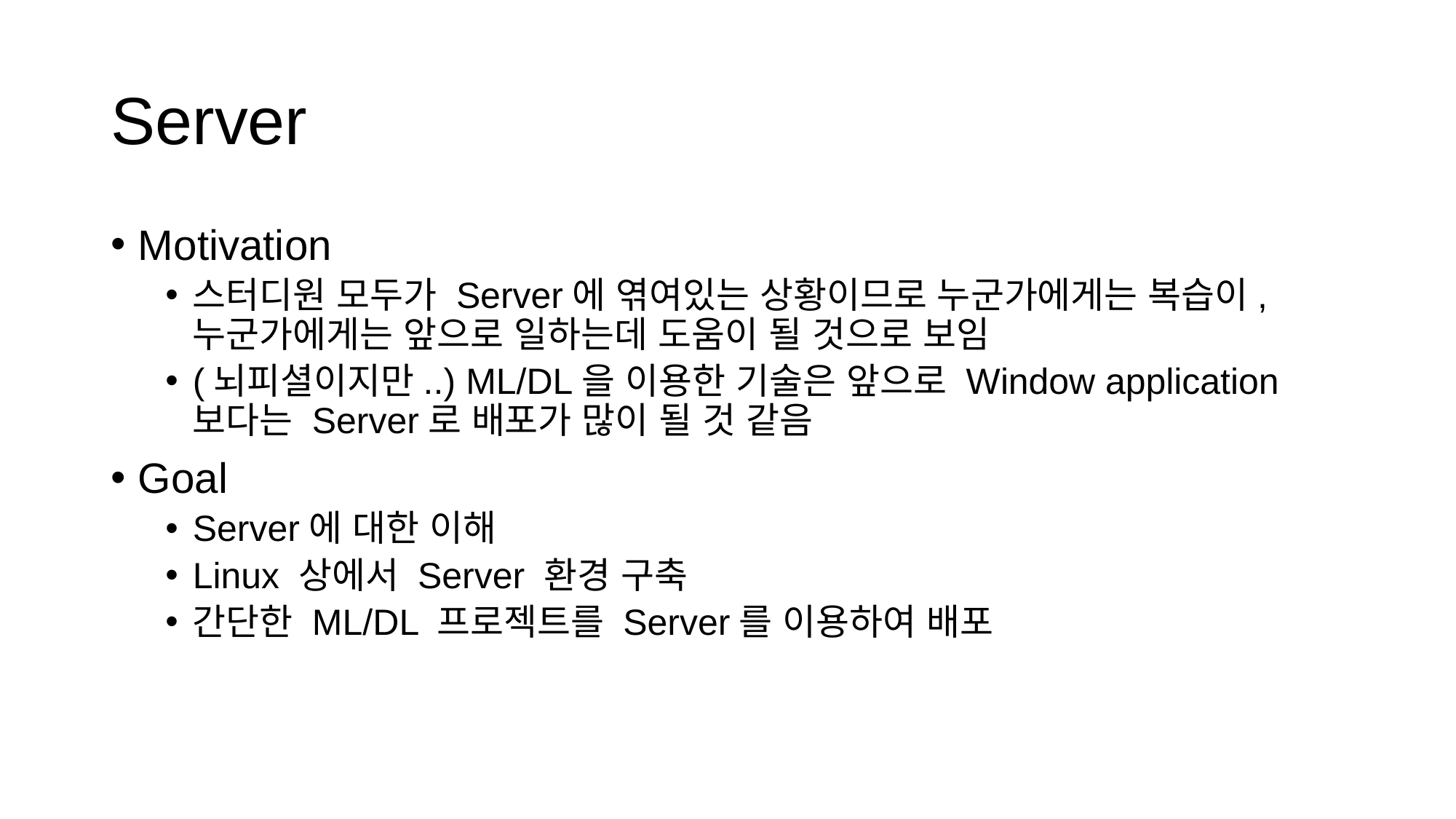

# Server
Motivation
스터디원 모두가 Server에 엮여있는 상황이므로 누군가에게는 복습이, 누군가에게는 앞으로 일하는데 도움이 될 것으로 보임
(뇌피셜이지만..) ML/DL을 이용한 기술은 앞으로 Window application보다는 Server로 배포가 많이 될 것 같음
Goal
Server에 대한 이해
Linux 상에서 Server 환경 구축
간단한 ML/DL 프로젝트를 Server를 이용하여 배포